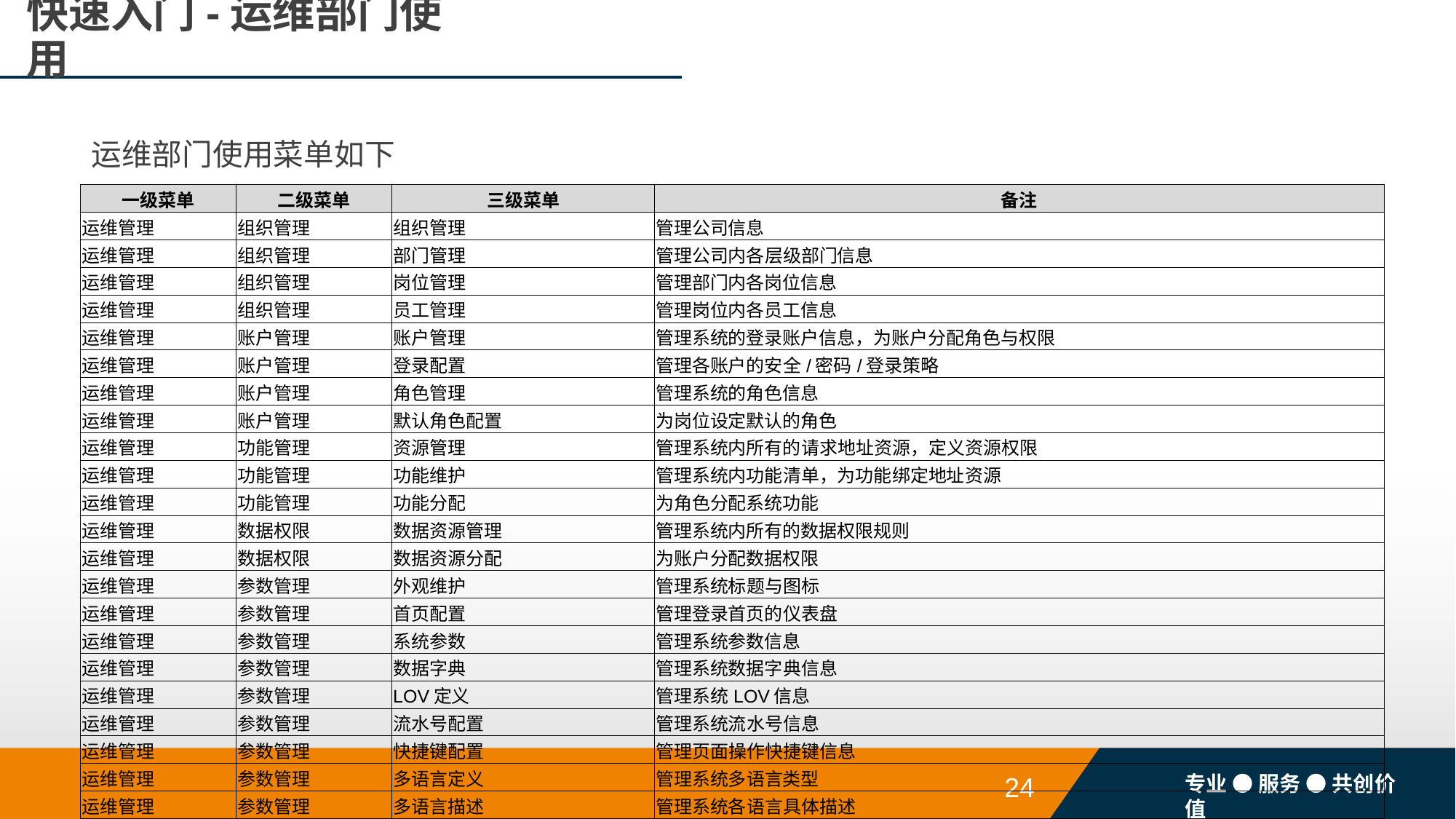

# 快速入门-运维部门使用
运维部门使用菜单如下
| 一级菜单 | 二级菜单 | 三级菜单 | 备注 |
| --- | --- | --- | --- |
| 运维管理 | 组织管理 | 组织管理 | 管理公司信息 |
| 运维管理 | 组织管理 | 部门管理 | 管理公司内各层级部门信息 |
| 运维管理 | 组织管理 | 岗位管理 | 管理部门内各岗位信息 |
| 运维管理 | 组织管理 | 员工管理 | 管理岗位内各员工信息 |
| 运维管理 | 账户管理 | 账户管理 | 管理系统的登录账户信息，为账户分配角色与权限 |
| 运维管理 | 账户管理 | 登录配置 | 管理各账户的安全/密码/登录策略 |
| 运维管理 | 账户管理 | 角色管理 | 管理系统的角色信息 |
| 运维管理 | 账户管理 | 默认角色配置 | 为岗位设定默认的角色 |
| 运维管理 | 功能管理 | 资源管理 | 管理系统内所有的请求地址资源，定义资源权限 |
| 运维管理 | 功能管理 | 功能维护 | 管理系统内功能清单，为功能绑定地址资源 |
| 运维管理 | 功能管理 | 功能分配 | 为角色分配系统功能 |
| 运维管理 | 数据权限 | 数据资源管理 | 管理系统内所有的数据权限规则 |
| 运维管理 | 数据权限 | 数据资源分配 | 为账户分配数据权限 |
| 运维管理 | 参数管理 | 外观维护 | 管理系统标题与图标 |
| 运维管理 | 参数管理 | 首页配置 | 管理登录首页的仪表盘 |
| 运维管理 | 参数管理 | 系统参数 | 管理系统参数信息 |
| 运维管理 | 参数管理 | 数据字典 | 管理系统数据字典信息 |
| 运维管理 | 参数管理 | LOV定义 | 管理系统LOV信息 |
| 运维管理 | 参数管理 | 流水号配置 | 管理系统流水号信息 |
| 运维管理 | 参数管理 | 快捷键配置 | 管理页面操作快捷键信息 |
| 运维管理 | 参数管理 | 多语言定义 | 管理系统多语言类型 |
| 运维管理 | 参数管理 | 多语言描述 | 管理系统各语言具体描述 |